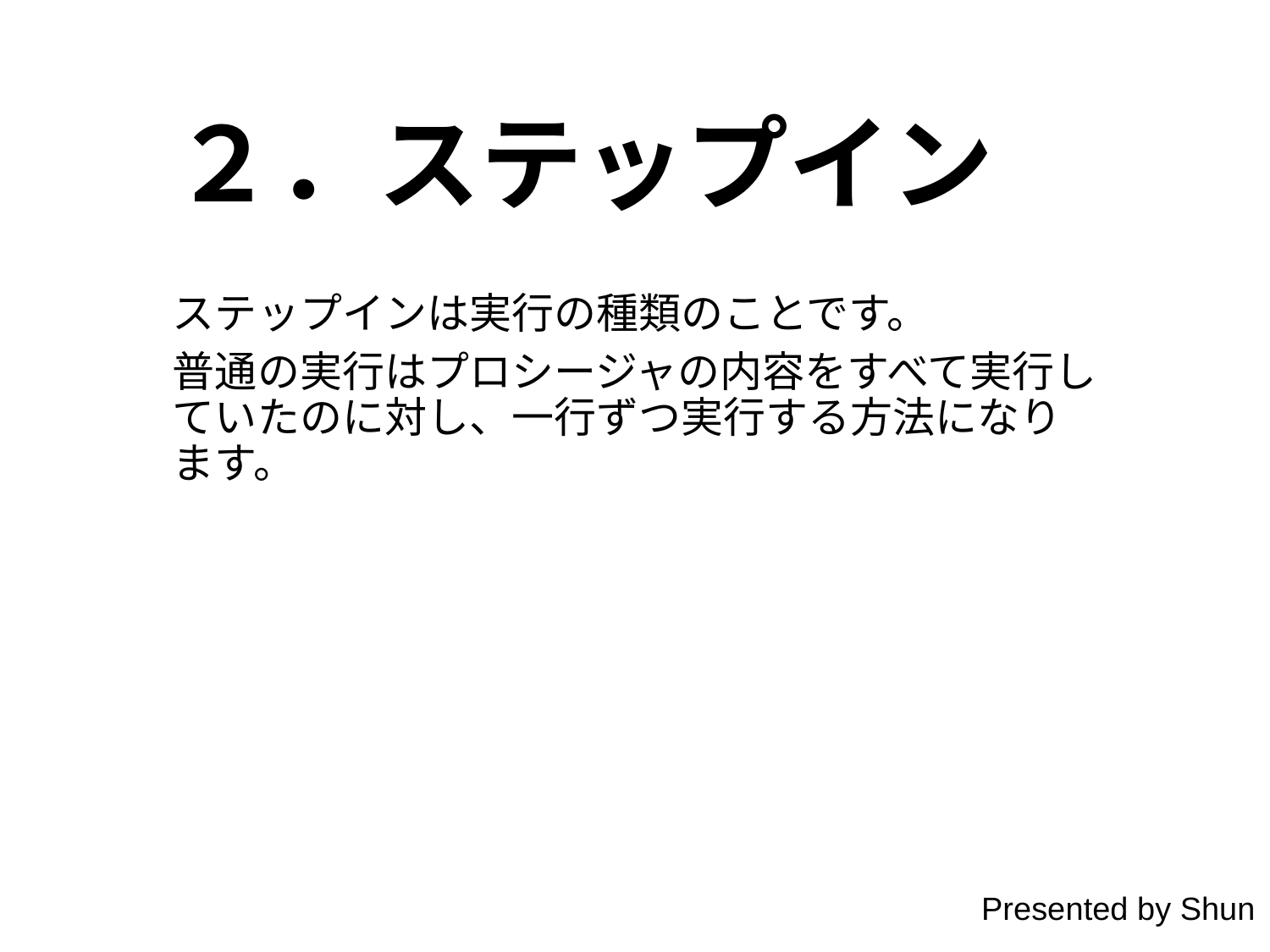

# ２．ステップイン
ステップインは実行の種類のことです。
普通の実行はプロシージャの内容をすべて実行していたのに対し、一行ずつ実行する方法になります。

Presented by Shun